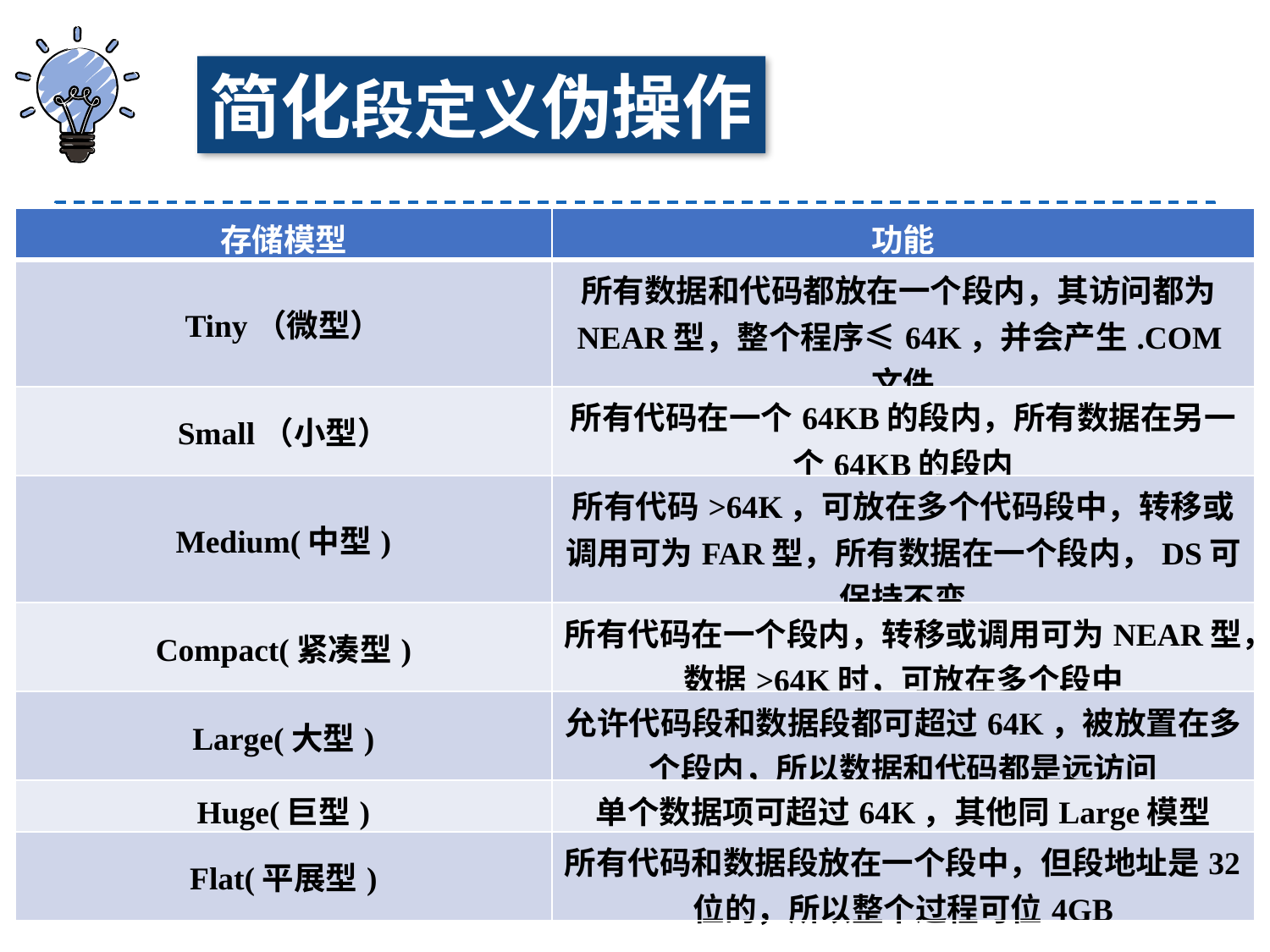

简化段定义伪操作

| 存储模型 | 功能 |
| --- | --- |
| Tiny（微型） | 所有数据和代码都放在一个段内，其访问都为NEAR型，整个程序≤64K，并会产生.COM文件 |
| Small（小型） | 所有代码在一个64KB的段内，所有数据在另一个64KB的段内 |
| Medium(中型) | 所有代码>64K，可放在多个代码段中，转移或调用可为FAR型，所有数据在一个段内，DS可保持不变 |
| Compact(紧凑型) | 所有代码在一个段内，转移或调用可为NEAR型，数据>64K时，可放在多个段中 |
| Large(大型) | 允许代码段和数据段都可超过64K，被放置在多个段内，所以数据和代码都是远访问 |
| Huge(巨型) | 单个数据项可超过64K，其他同Large模型 |
| Flat(平展型) | 所有代码和数据段放在一个段中，但段地址是32位的，所以整个过程可位4GB |
13